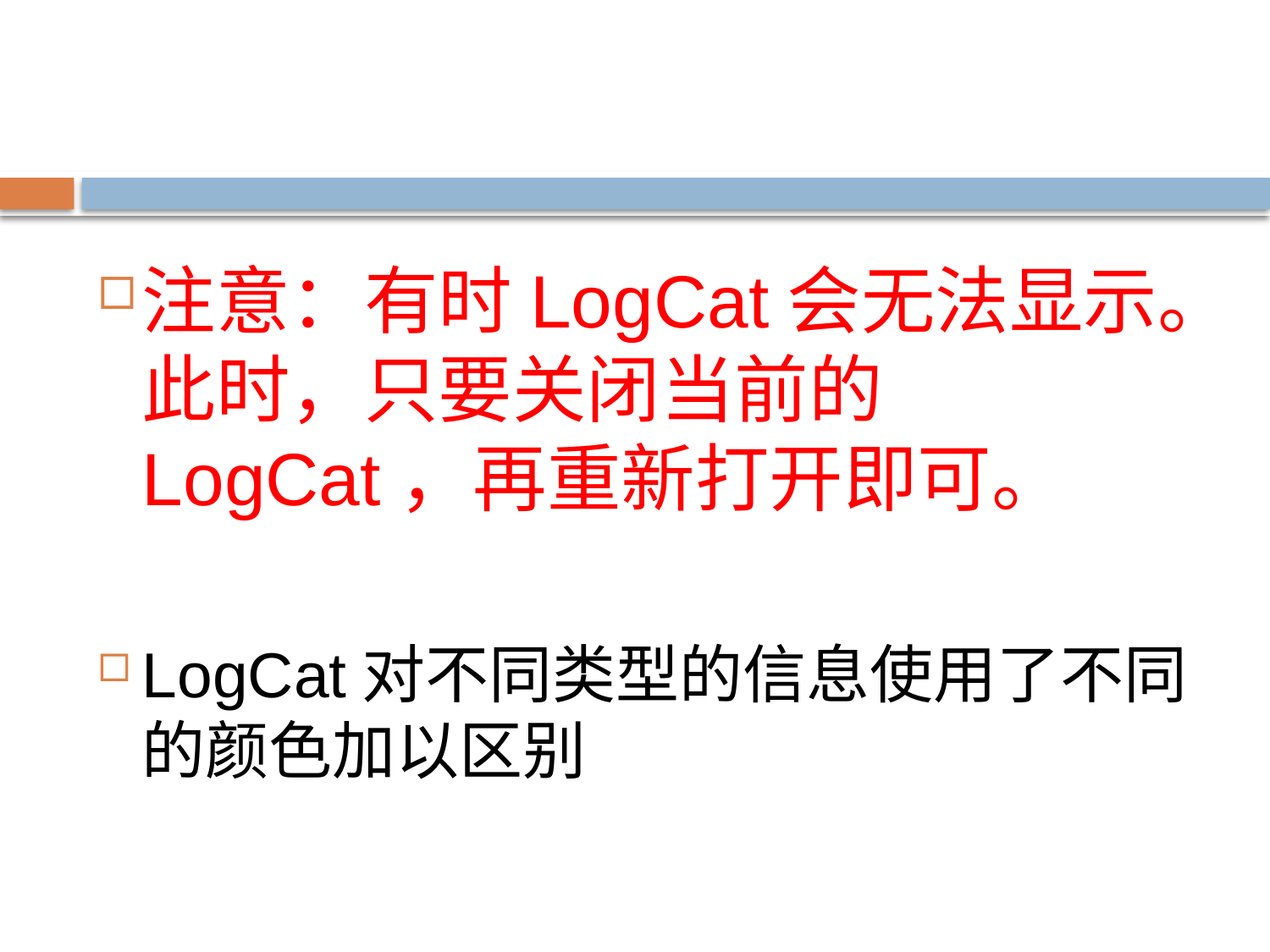

#
注意：有时LogCat会无法显示。此时，只要关闭当前的LogCat，再重新打开即可。

LogCat对不同类型的信息使用了不同的颜色加以区别